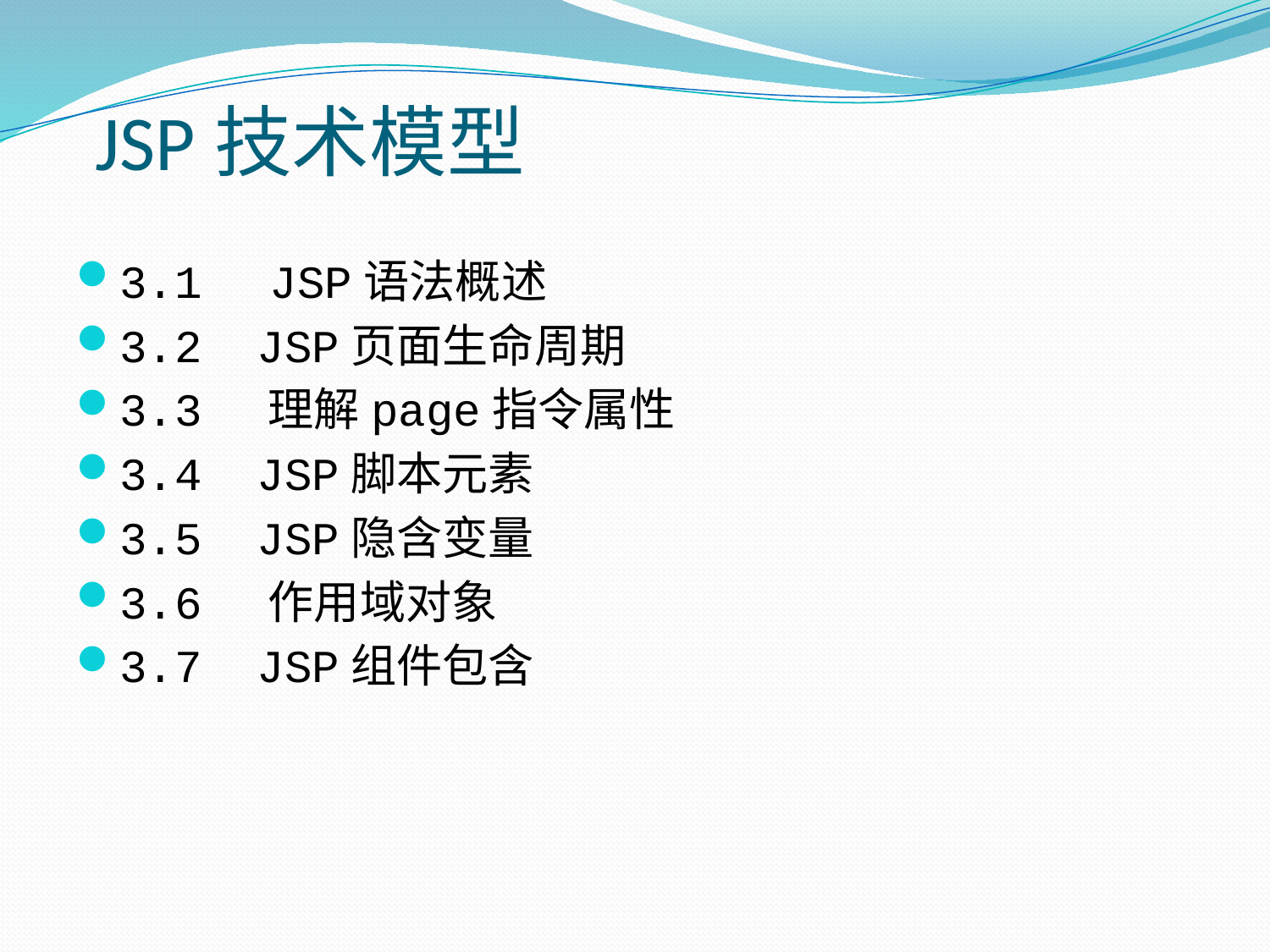

JSP技术模型
3.1　JSP语法概述
3.2  JSP页面生命周期
3.3  理解page指令属性
3.4  JSP脚本元素
3.5  JSP隐含变量
3.6  作用域对象
3.7  JSP组件包含